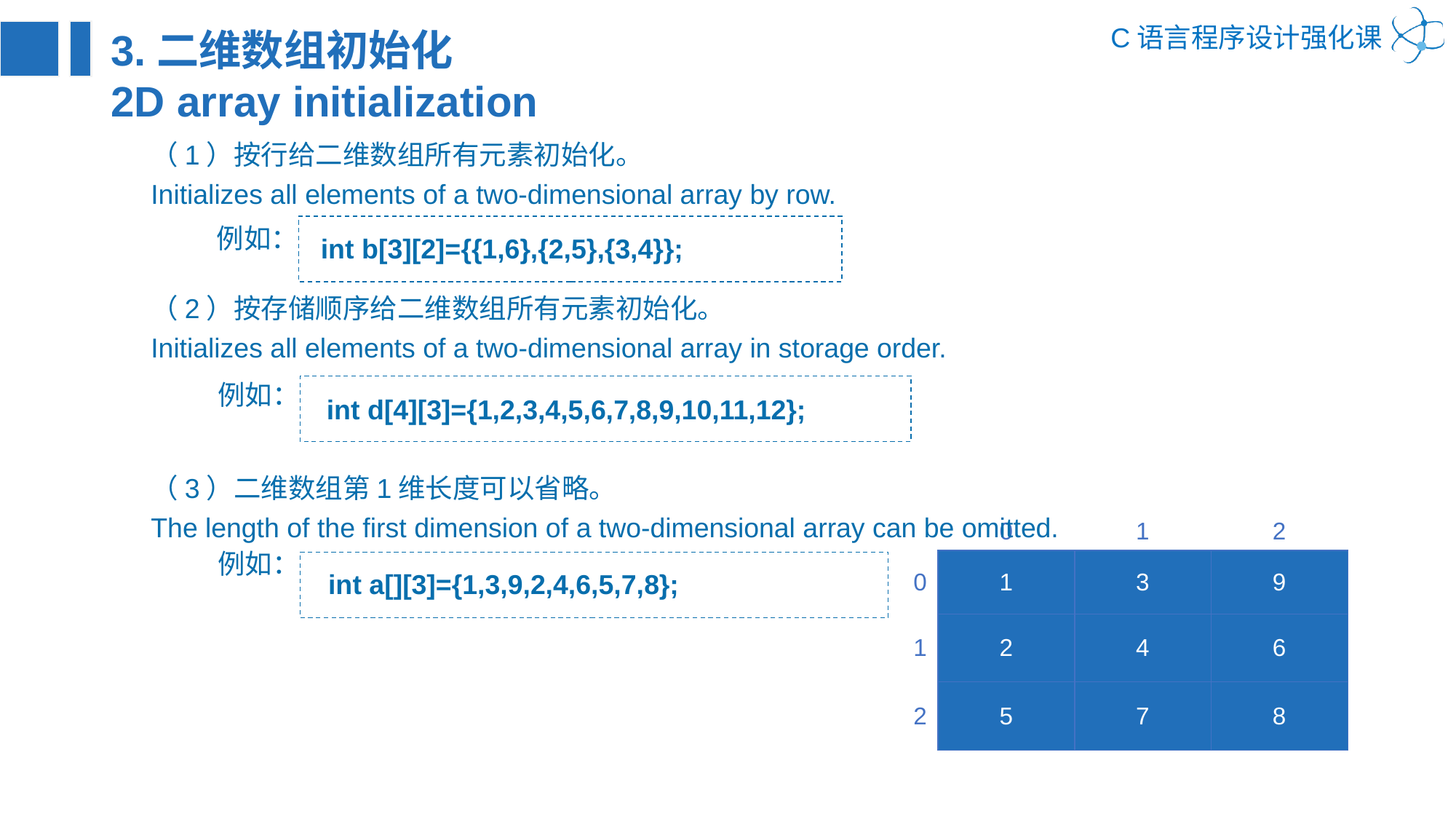

3.二维数组初始化
2D array initialization

（1）按行给二维数组所有元素初始化。
Initializes all elements of a two-dimensional array by row.
例如：

int b[3][2]={{1,6},{2,5},{3,4}};
（2）按存储顺序给二维数组所有元素初始化。
Initializes all elements of a two-dimensional array in storage order.
例如：

int d[4][3]={1,2,3,4,5,6,7,8,9,10,11,12};
（3）二维数组第1维长度可以省略。
The length of the first dimension of a two-dimensional array can be omitted.
|  | 0 | 1 | 2 |
| --- | --- | --- | --- |
| 0 | 1 | 3 | 9 |
| 1 | 2 | 4 | 6 |
| 2 | 5 | 7 | 8 |
例如：
int a[][3]={1,3,9,2,4,6,5,7,8};